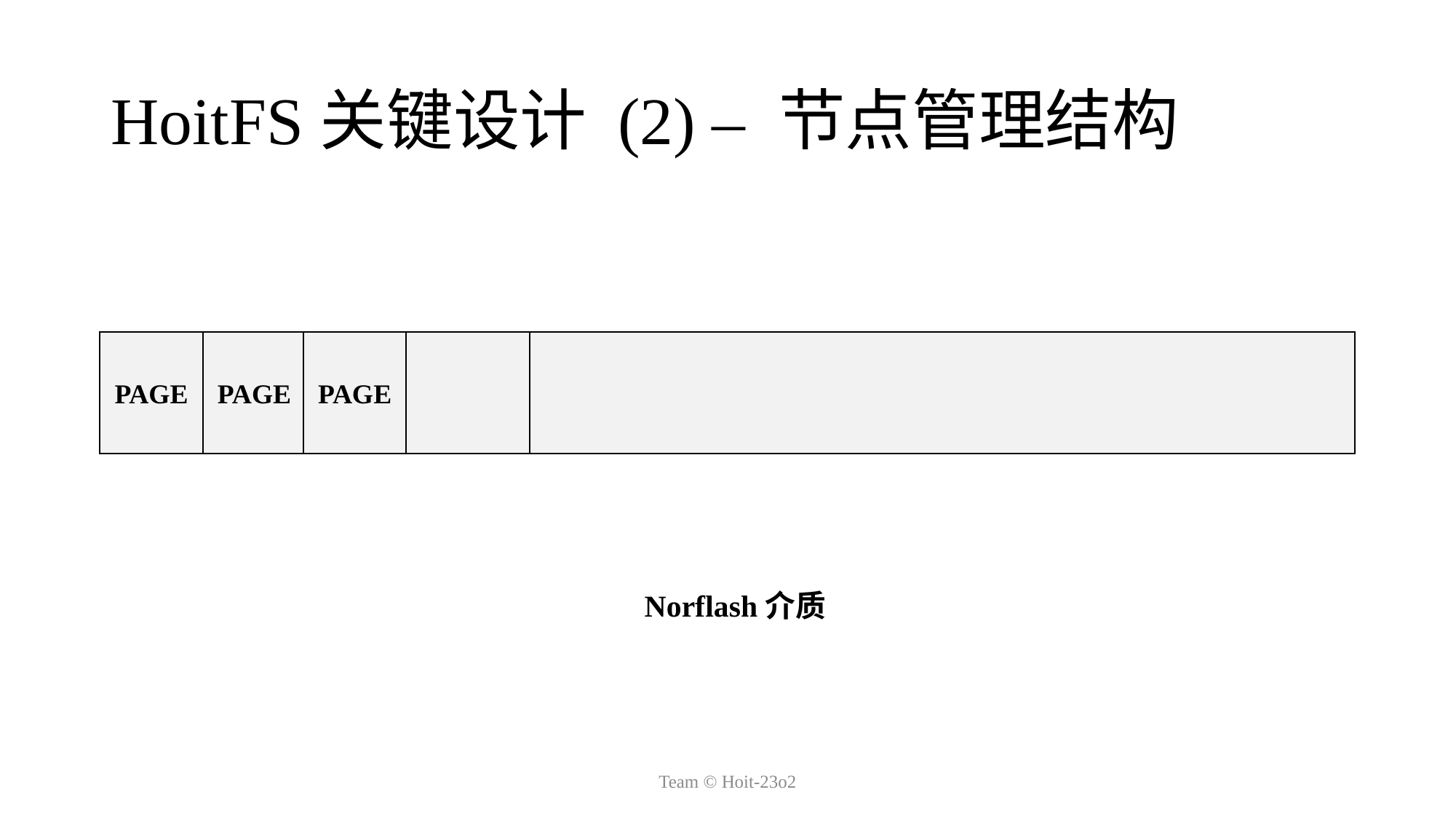

# HoitFS关键设计 (2) – 节点管理结构

SECTOR
PAGE
PAGE
PAGE
Norflash介质
Team © Hoit-23o2